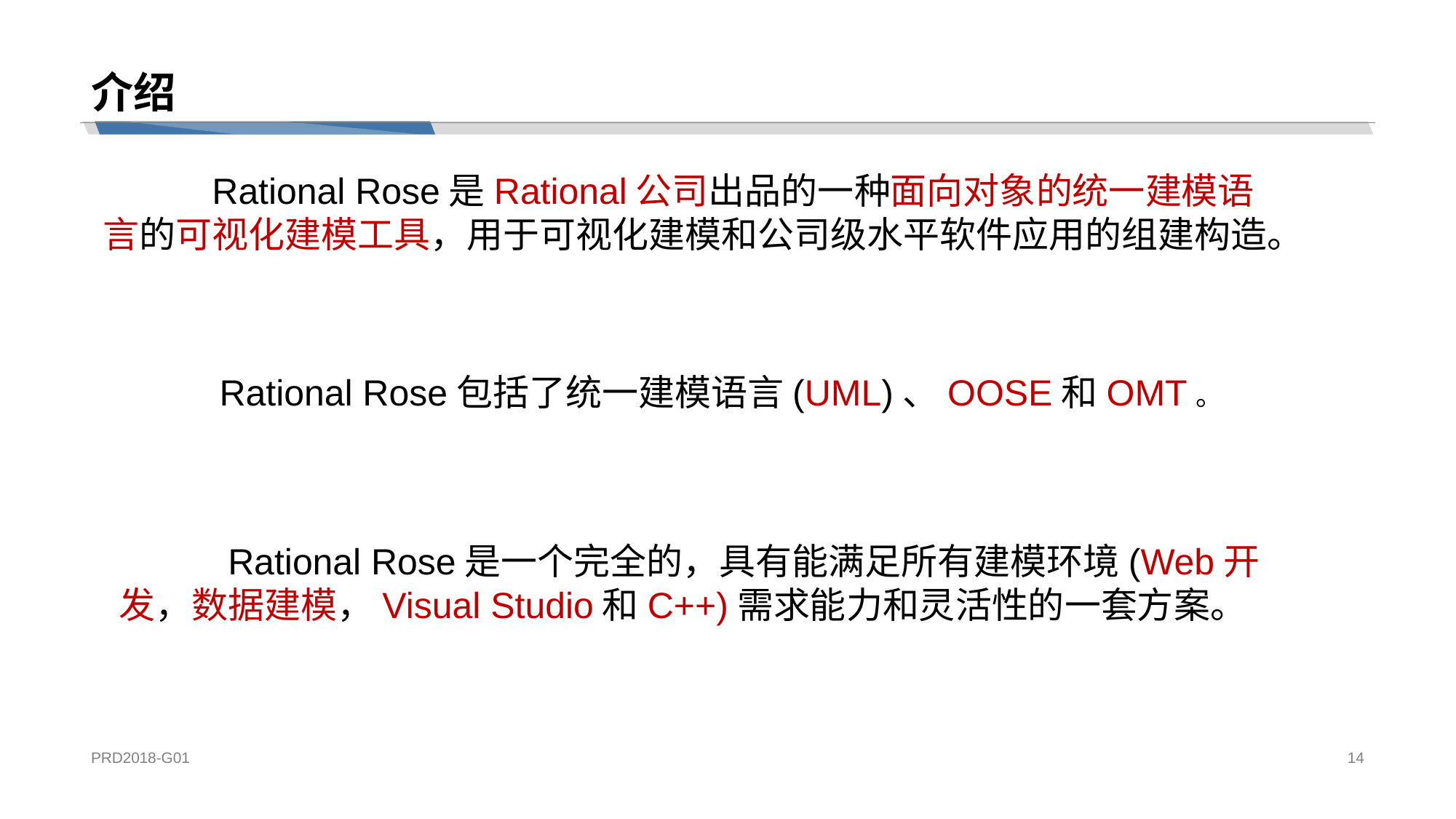

# 介绍
	Rational Rose是Rational公司出品的一种面向对象的统一建模语言的可视化建模工具，用于可视化建模和公司级水平软件应用的组建构造。
	Rational Rose包括了统一建模语言(UML)、OOSE和OMT。
	Rational Rose是一个完全的，具有能满足所有建模环境(Web开发，数据建模，Visual Studio和C++)需求能力和灵活性的一套方案。
PRD2018-G01
14